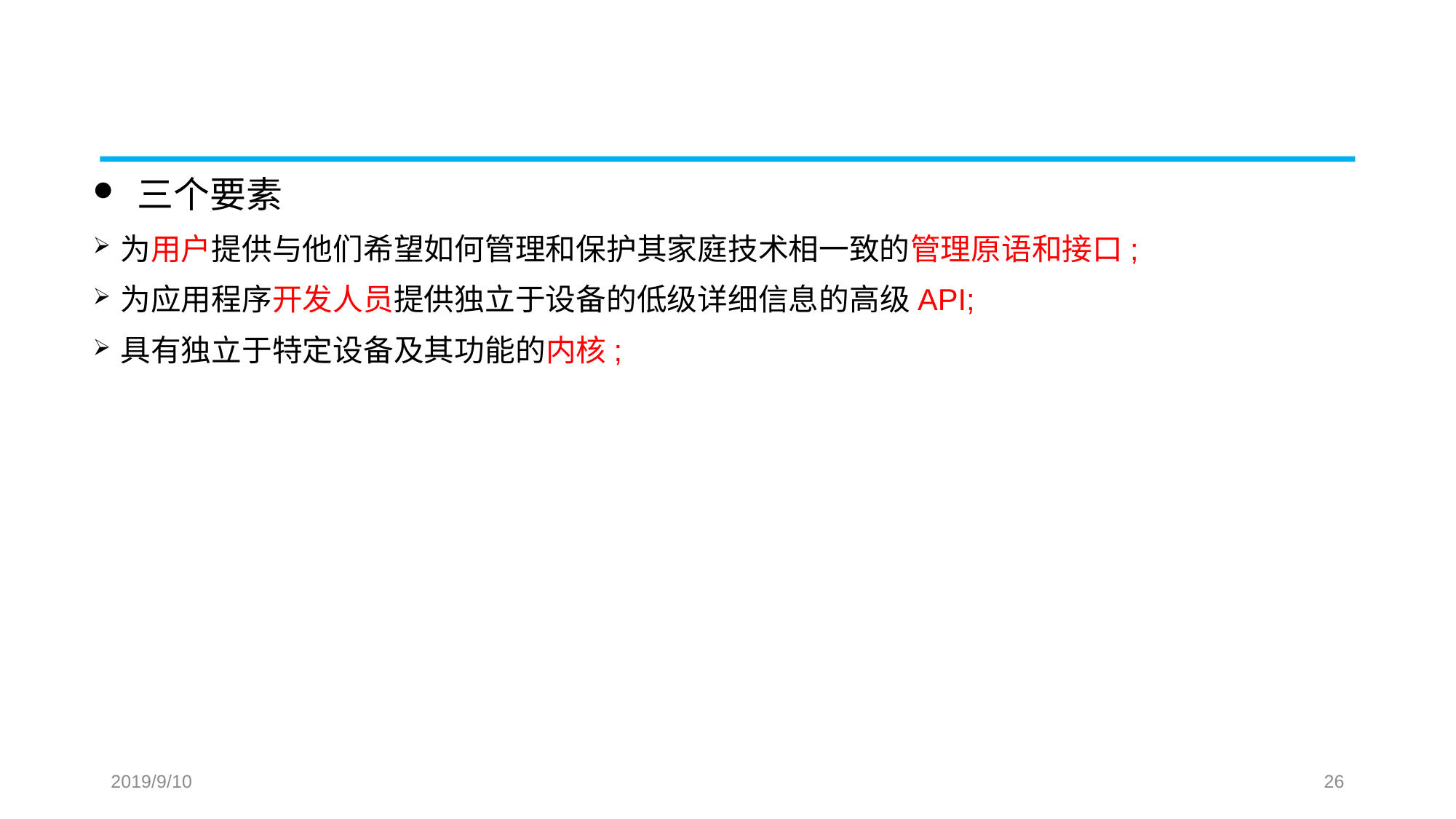

#
 三个要素
为用户提供与他们希望如何管理和保护其家庭技术相一致的管理原语和接口;
为应用程序开发人员提供独立于设备的低级详细信息的高级API;
具有独立于特定设备及其功能的内核;
2019/9/10
26